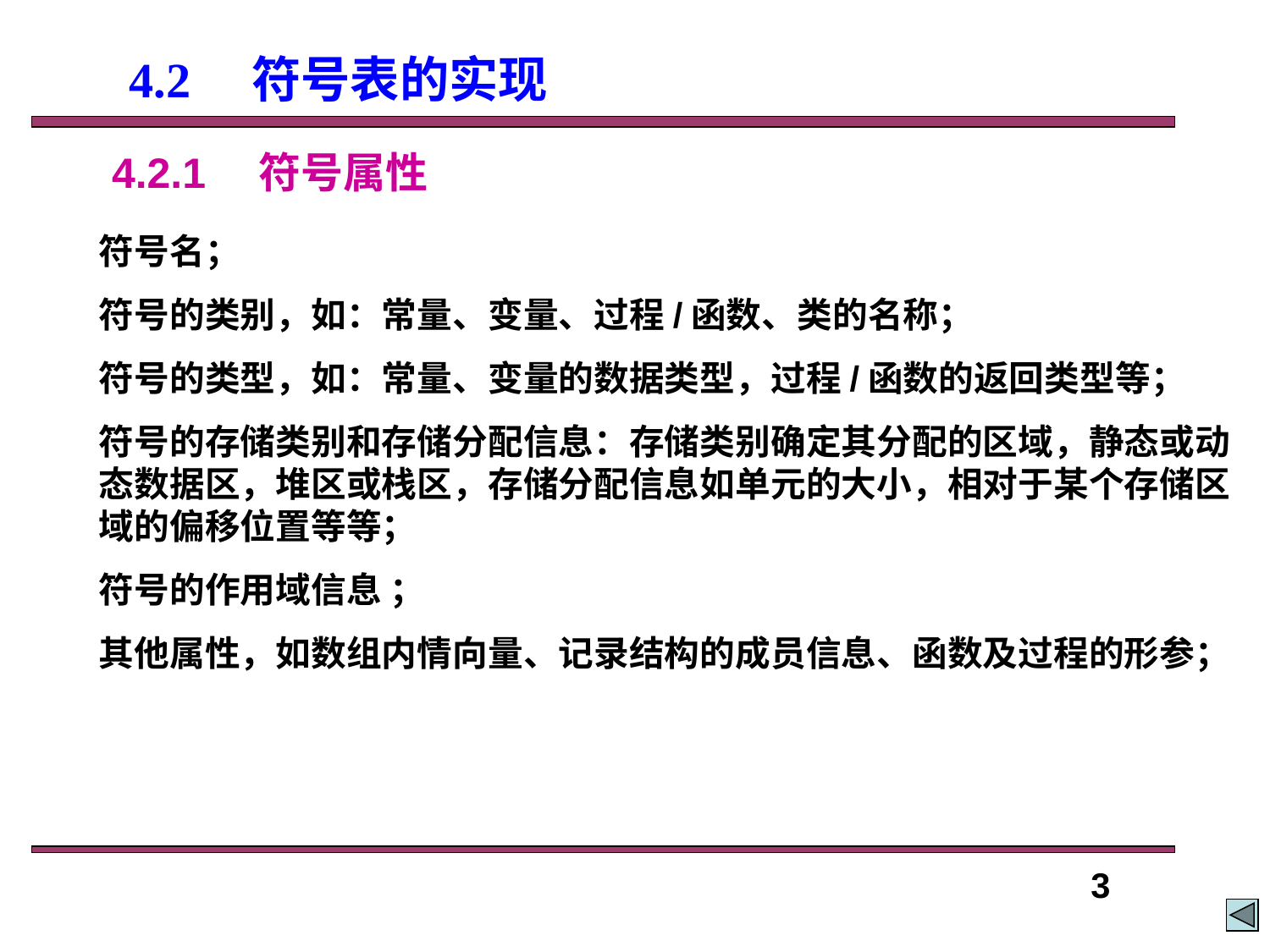

# 4.2　符号表的实现
4.2.1　符号属性
符号名；
符号的类别，如：常量、变量、过程/函数、类的名称；
符号的类型，如：常量、变量的数据类型，过程/函数的返回类型等；
符号的存储类别和存储分配信息：存储类别确定其分配的区域，静态或动态数据区，堆区或栈区，存储分配信息如单元的大小，相对于某个存储区域的偏移位置等等；
符号的作用域信息 ；
其他属性，如数组内情向量、记录结构的成员信息、函数及过程的形参；
3